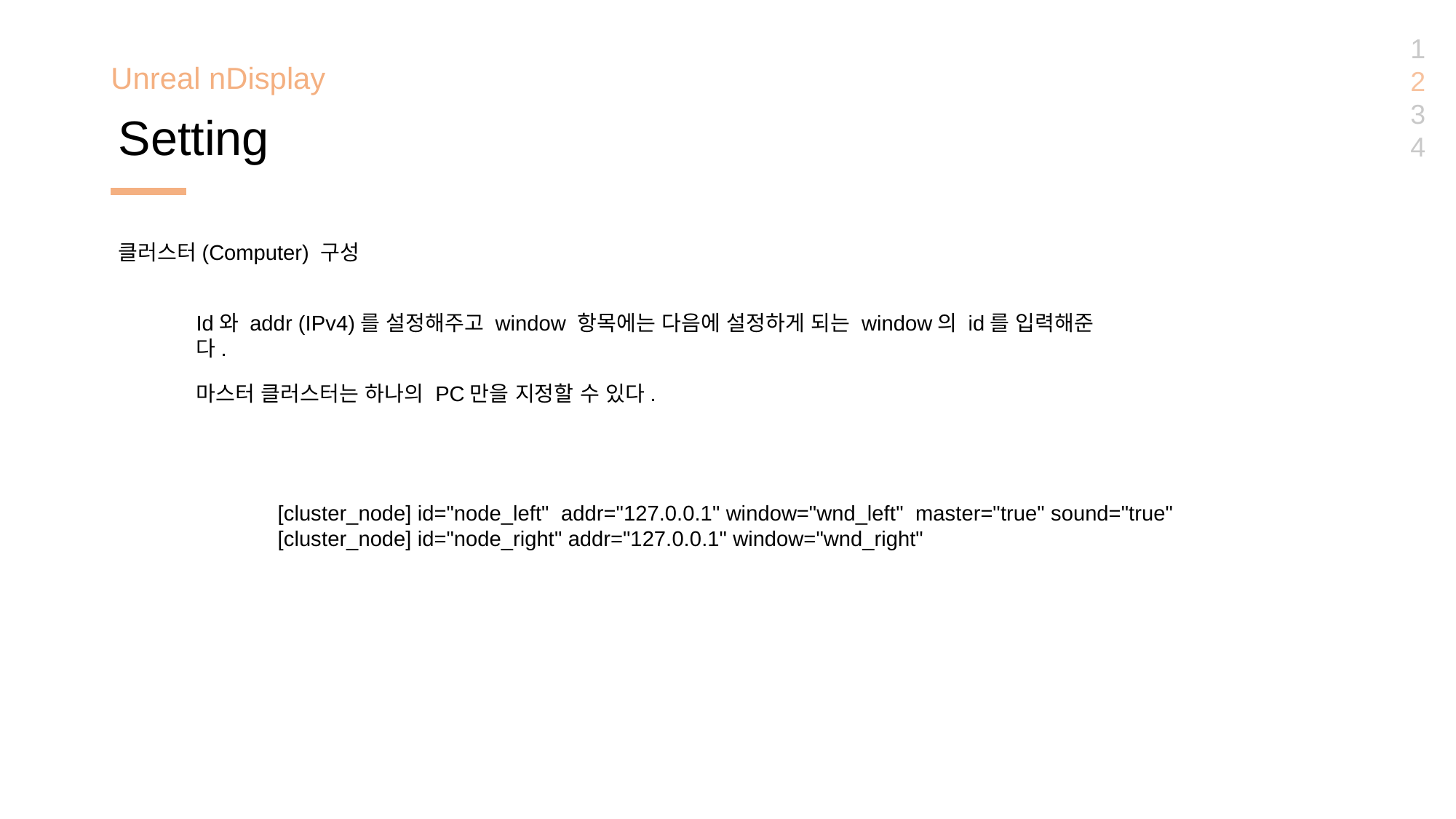

1
2
3
4
Unreal nDisplay
Setting

클러스터(Computer) 구성
Id와 addr (IPv4)를 설정해주고 window 항목에는 다음에 설정하게 되는 window의 id를 입력해준다.
마스터 클러스터는 하나의 PC만을 지정할 수 있다.
[cluster_node] id="node_left"  addr="127.0.0.1" window="wnd_left"  master="true" sound="true"
[cluster_node] id="node_right" addr="127.0.0.1" window="wnd_right"